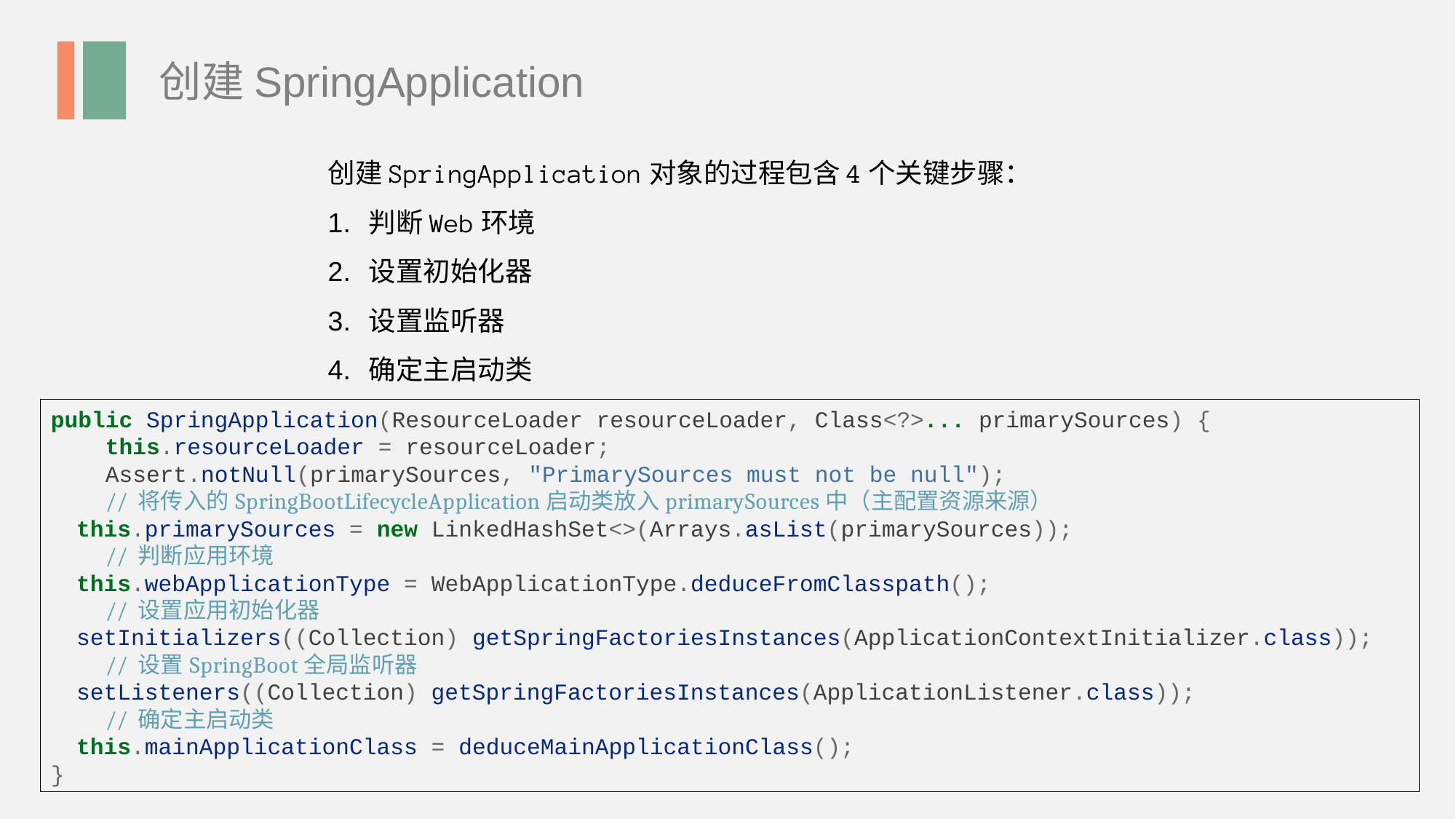

创建SpringApplication
创建SpringApplication对象的过程包含4个关键步骤：
判断Web环境
设置初始化器
设置监听器
确定主启动类
public SpringApplication(ResourceLoader resourceLoader, Class<?>... primarySources) {
    this.resourceLoader = resourceLoader;
    Assert.notNull(primarySources, "PrimarySources must not be null");
    // 将传入的SpringBootLifecycleApplication启动类放入primarySources中（主配置资源来源）
    this.primarySources = new LinkedHashSet<>(Arrays.asList(primarySources));
    // 判断应用环境
    this.webApplicationType = WebApplicationType.deduceFromClasspath();
    // 设置应用初始化器
    setInitializers((Collection) getSpringFactoriesInstances(ApplicationContextInitializer.class));
    // 设置SpringBoot全局监听器
    setListeners((Collection) getSpringFactoriesInstances(ApplicationListener.class));
    // 确定主启动类
    this.mainApplicationClass = deduceMainApplicationClass();
}